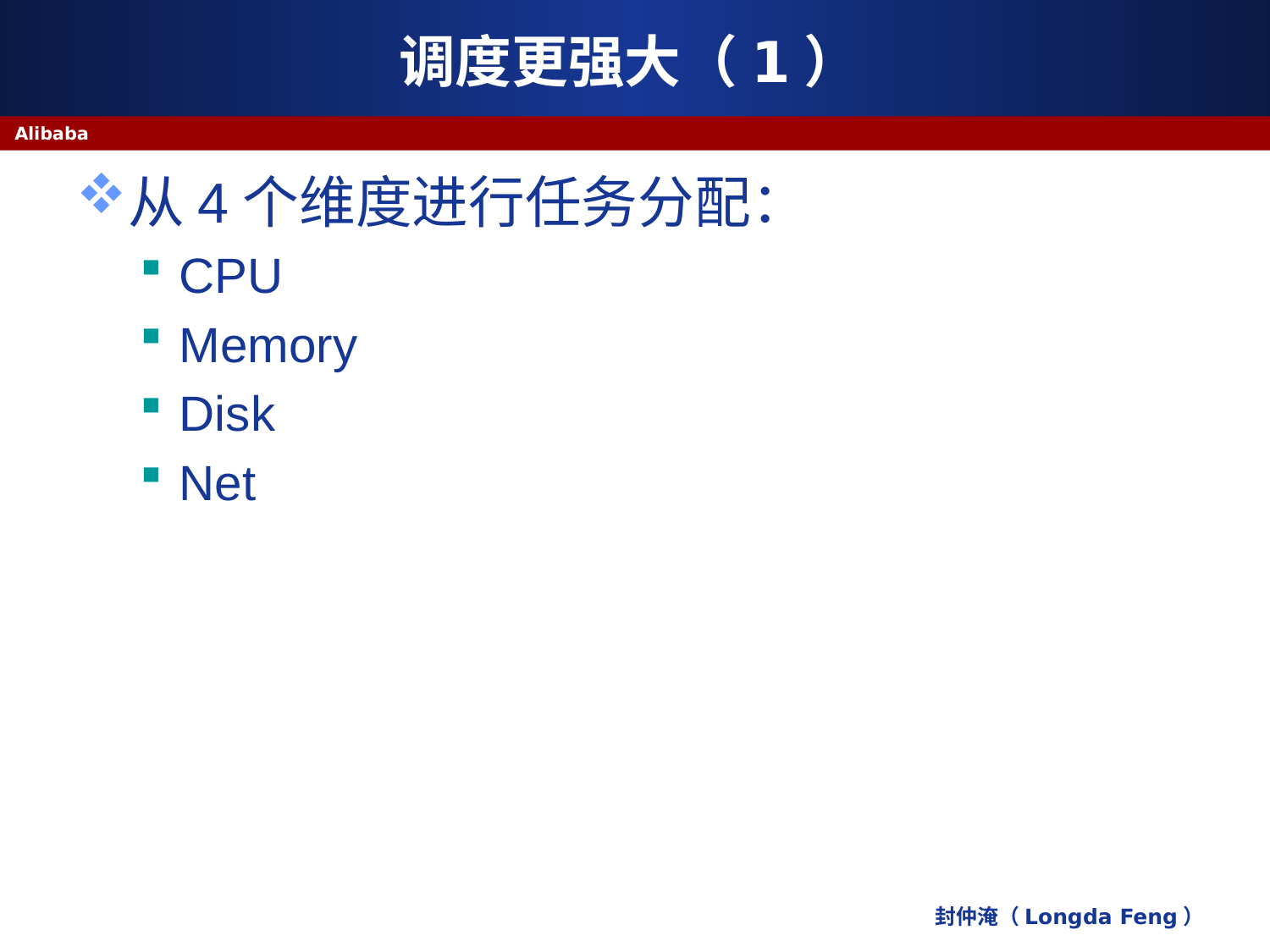

# 调度更强大（1）
Alibaba
从4个维度进行任务分配：
CPU
Memory
Disk
Net
封仲淹（Longda Feng）